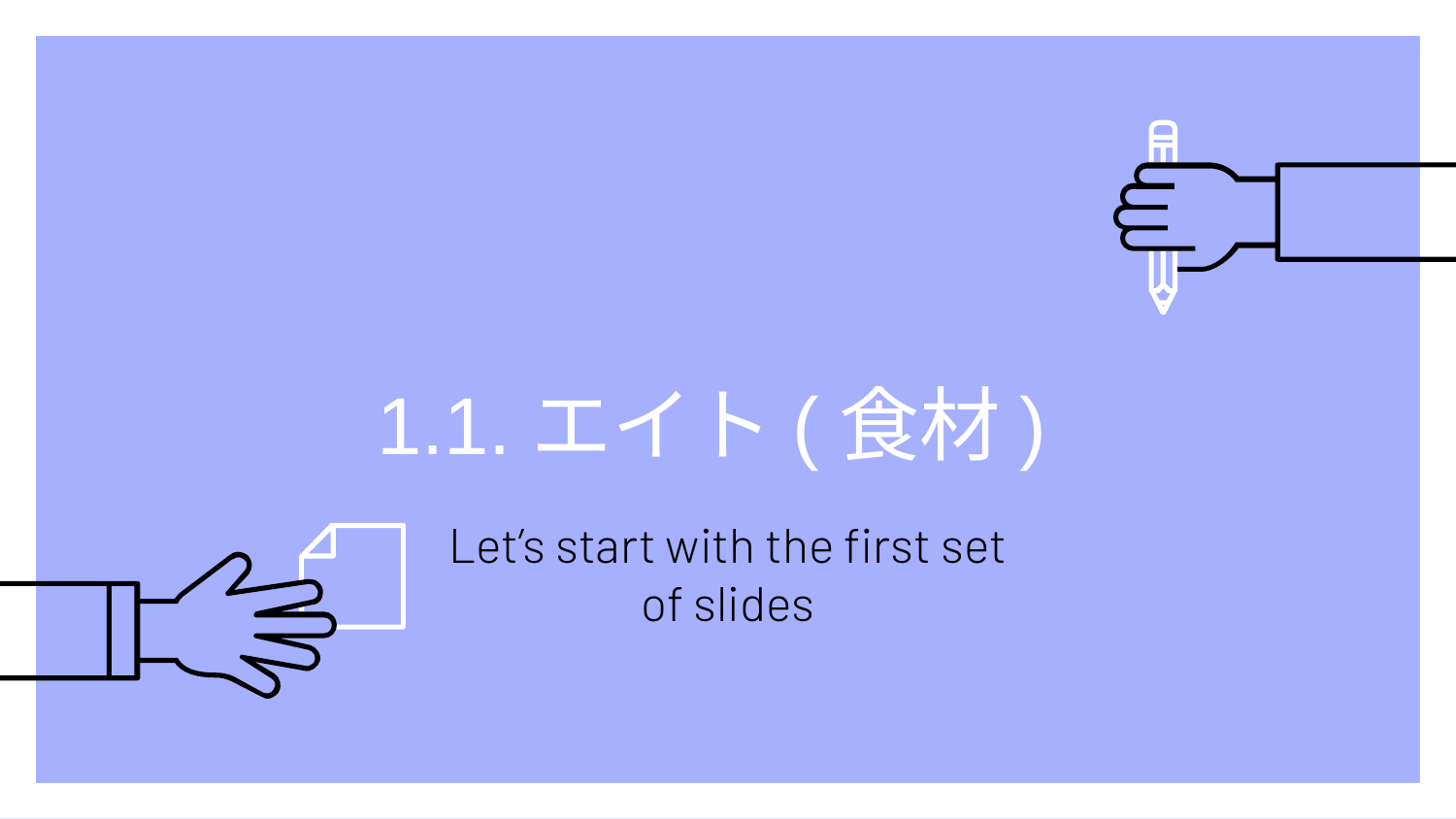

# 1.1.エイト(食材)
Let’s start with the first set of slides